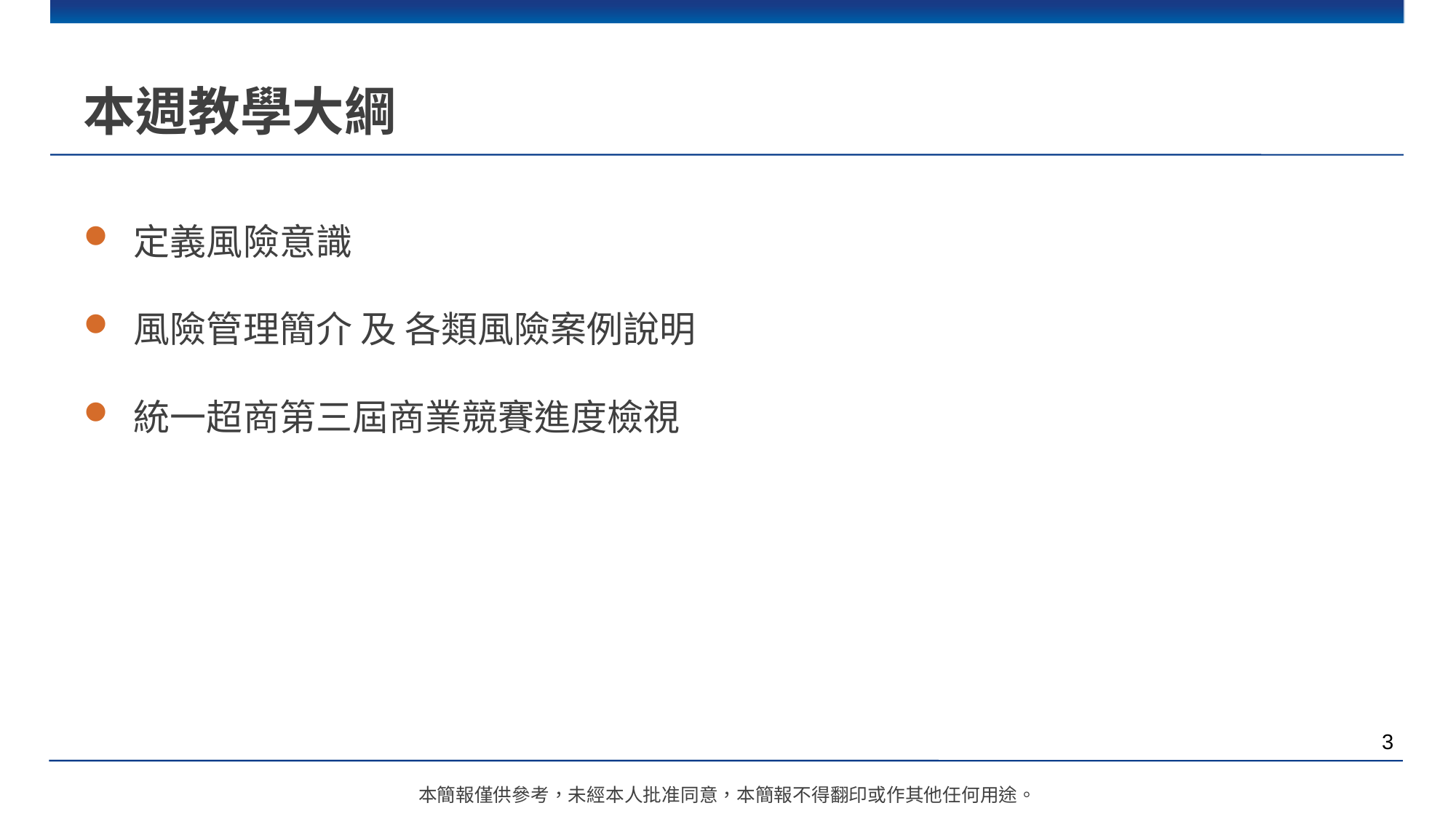

# 本週教學大綱
定義風險意識
風險管理簡介 及 各類風險案例說明
統一超商第三屆商業競賽進度檢視

3